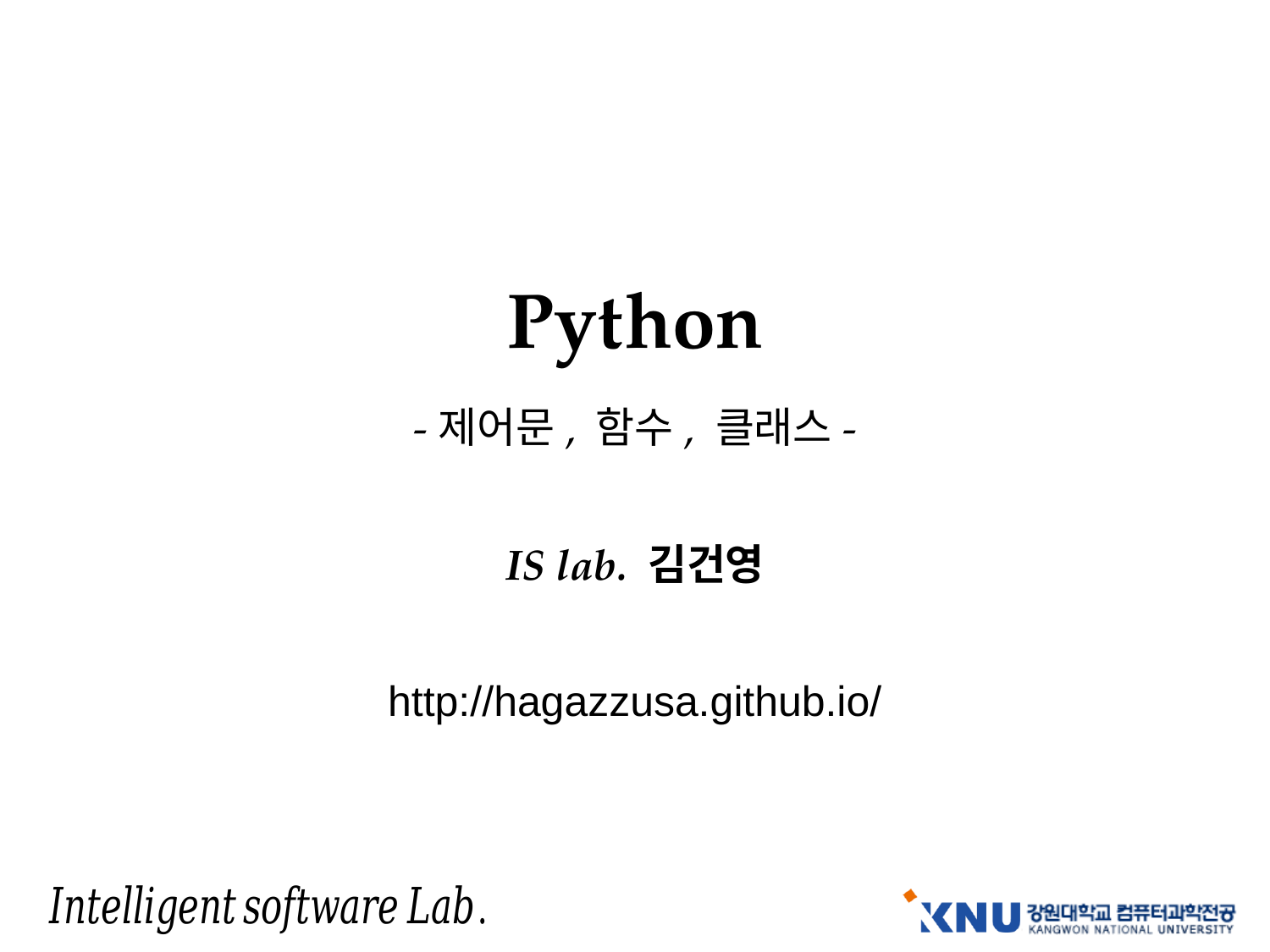

# Python
-제어문, 함수, 클래스-

IS lab. 김건영

http://hagazzusa.github.io/